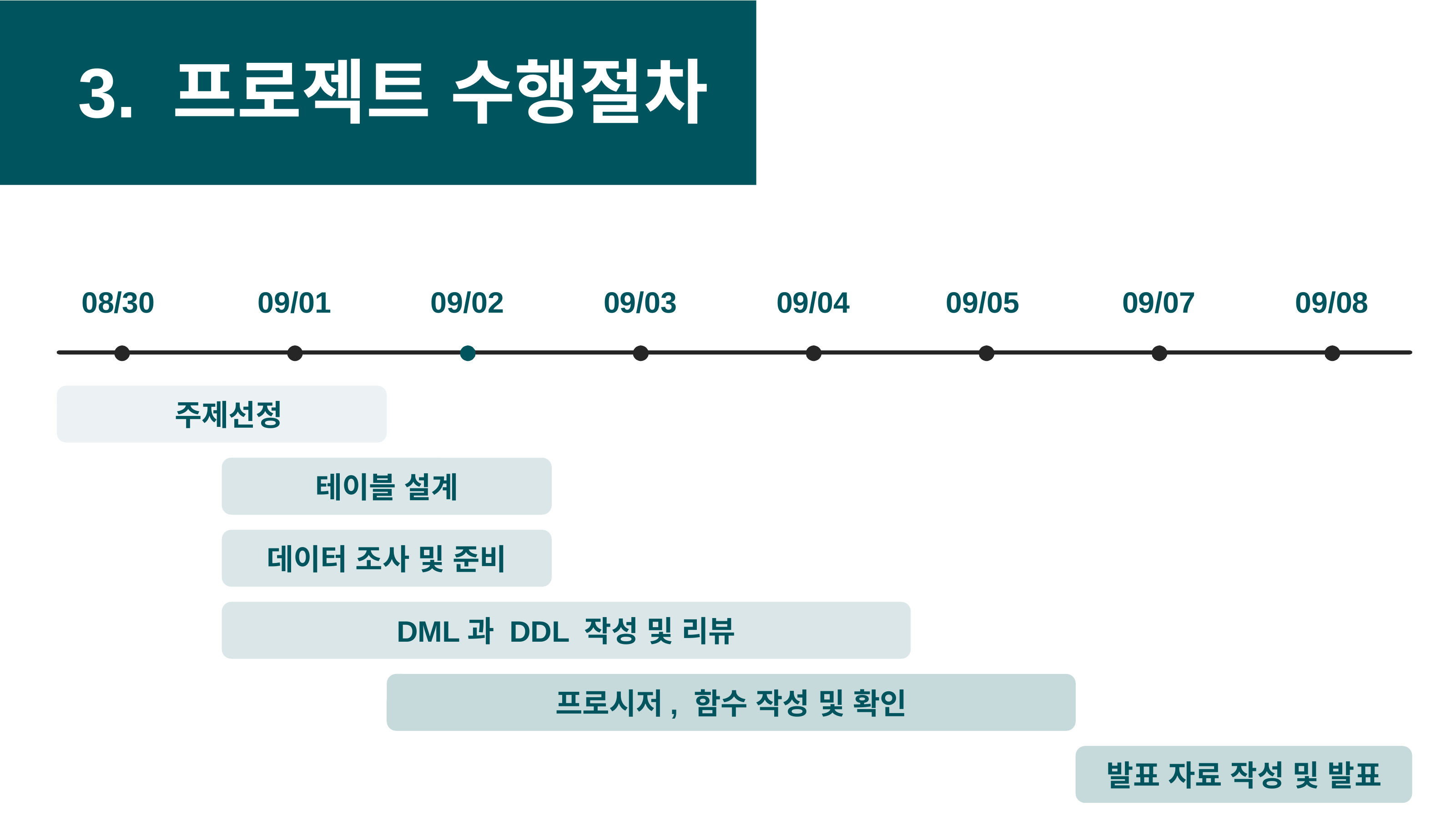

3. 프로젝트 수행절차
08/30

09/01

09/02

09/03

09/04

09/05

09/07

09/08

 주제선정
테이블 설계
데이터 조사 및 준비
DML과 DDL 작성 및 리뷰
프로시저, 함수 작성 및 확인
발표 자료 작성 및 발표